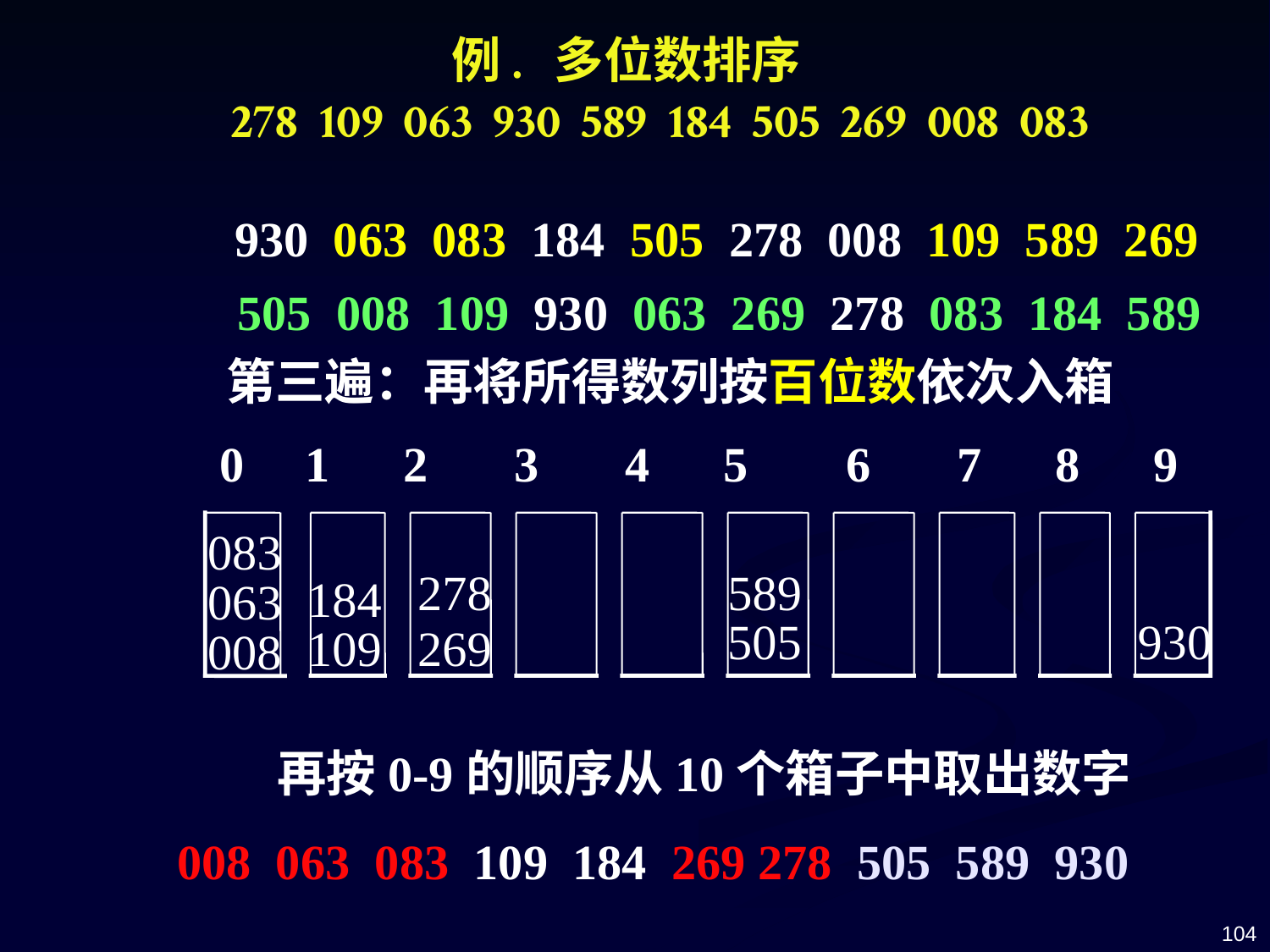

# 例.  多位数排序 278  109  063  930  589  184  505  269  008  083
930  063  083  184  505  278  008  109  589  269
505  008  109  930  063  269  278  083  184  589
 第三遍：再将所得数列按百位数依次入箱

083
0     1      2       3       4      5        6       7      8      9

278

589

184

063

505

930

109

269

008

再按0-9的顺序从10个箱子中取出数字
008  063  083  109  184  269 278  505  589  930
104